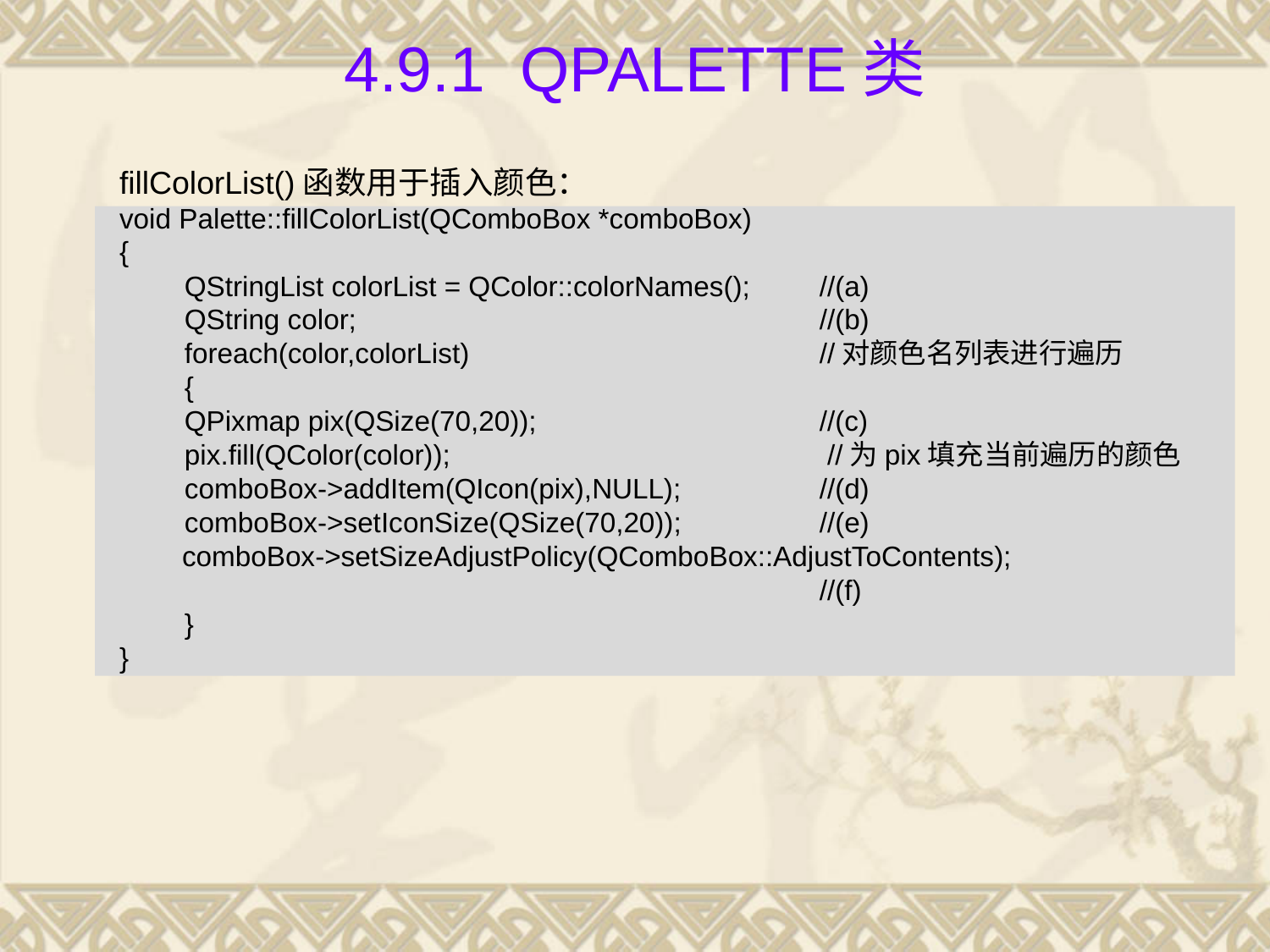

# 4.9.1  QPalette类
fillColorList()函数用于插入颜色：
void Palette::fillColorList(QComboBox *comboBox)
{
    	QStringList colorList = QColor::colorNames();	//(a)
    	QString color;				//(b)
    	foreach(color,colorList)			//对颜色名列表进行遍历
    	{
        	QPixmap pix(QSize(70,20));			//(c)
        	pix.fill(QColor(color));			 //为pix填充当前遍历的颜色
        	comboBox->addItem(QIcon(pix),NULL);		//(d)
        	comboBox->setIconSize(QSize(70,20));		//(e)
        comboBox->setSizeAdjustPolicy(QComboBox::AdjustToContents);
						//(f)
    	}
}